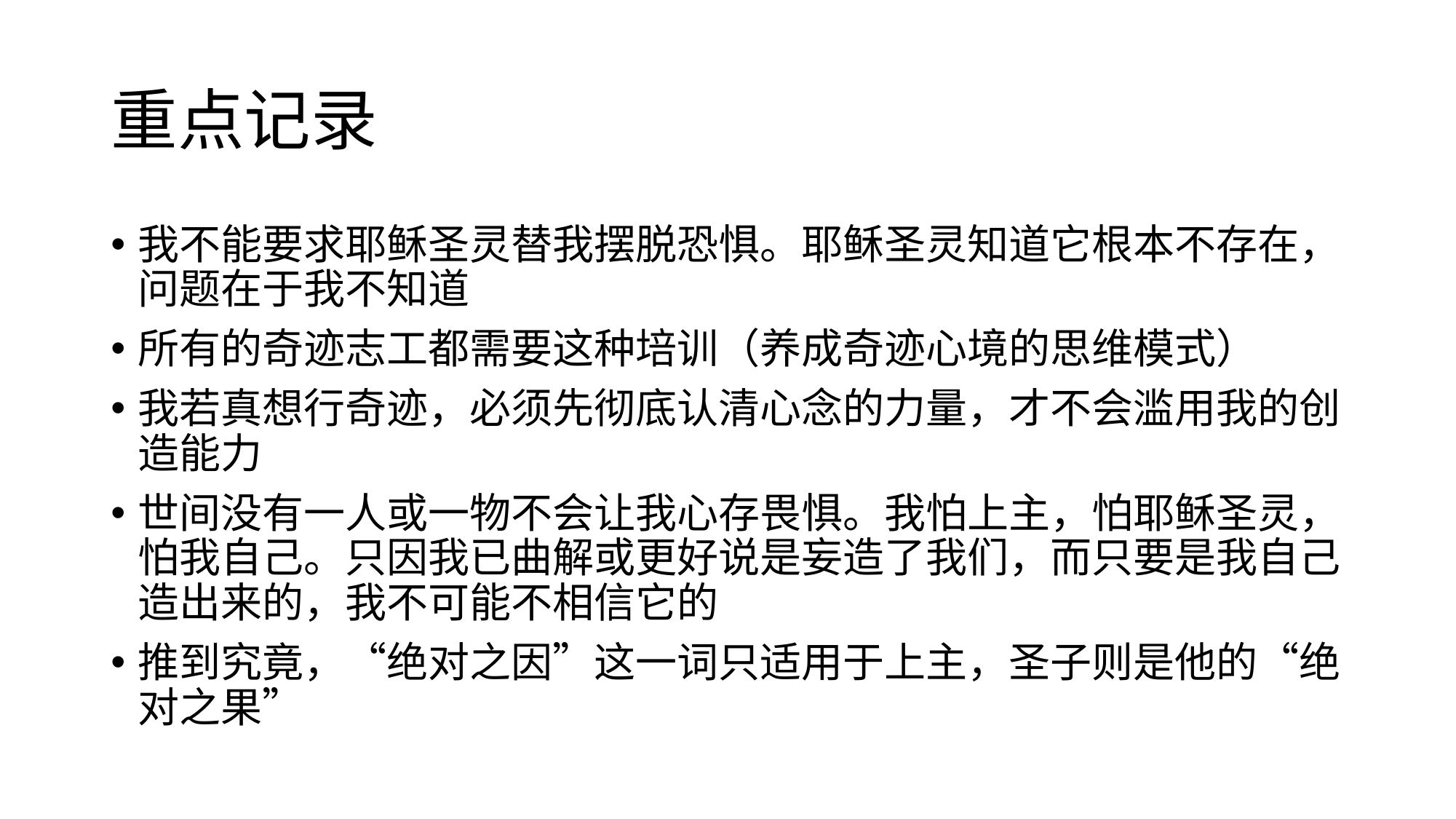

# 重点记录
我不能要求耶稣圣灵替我摆脱恐惧。耶稣圣灵知道它根本不存在，问题在于我不知道
所有的奇迹志工都需要这种培训（养成奇迹心境的思维模式）
我若真想行奇迹，必须先彻底认清心念的力量，才不会滥用我的创造能力
世间没有一人或一物不会让我心存畏惧。我怕上主，怕耶稣圣灵，怕我自己。只因我已曲解或更好说是妄造了我们，而只要是我自己造出来的，我不可能不相信它的
推到究竟，“绝对之因”这一词只适用于上主，圣子则是他的“绝对之果”